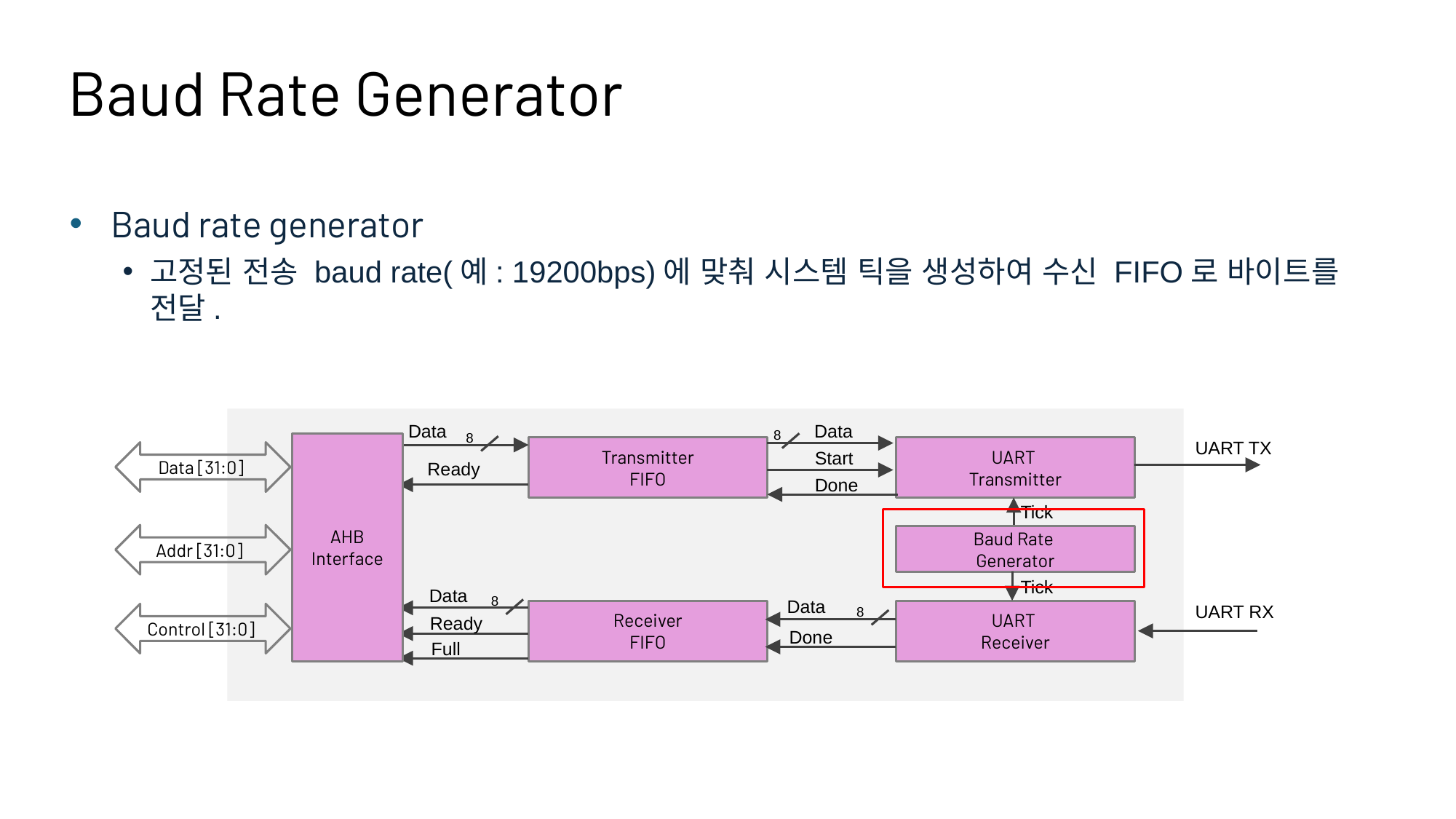

# Baud Rate Generator
Baud rate generator
고정된 전송 baud rate(예: 19200bps)에 맞춰 시스템 틱을 생성하여 수신 FIFO로 바이트를 전달.

Data
Data
8
8
UART TX
AHB
Interface
Transmitter
FIFO
UART
Transmitter
Start
Data [31:0]
Ready
Done
Tick

Addr [31:0]
Baud Rate
Generator
Tick
Data
8
Data
UART RX
8
Receiver
FIFO
UART
Receiver
Control [31:0]
Ready
Done
Full